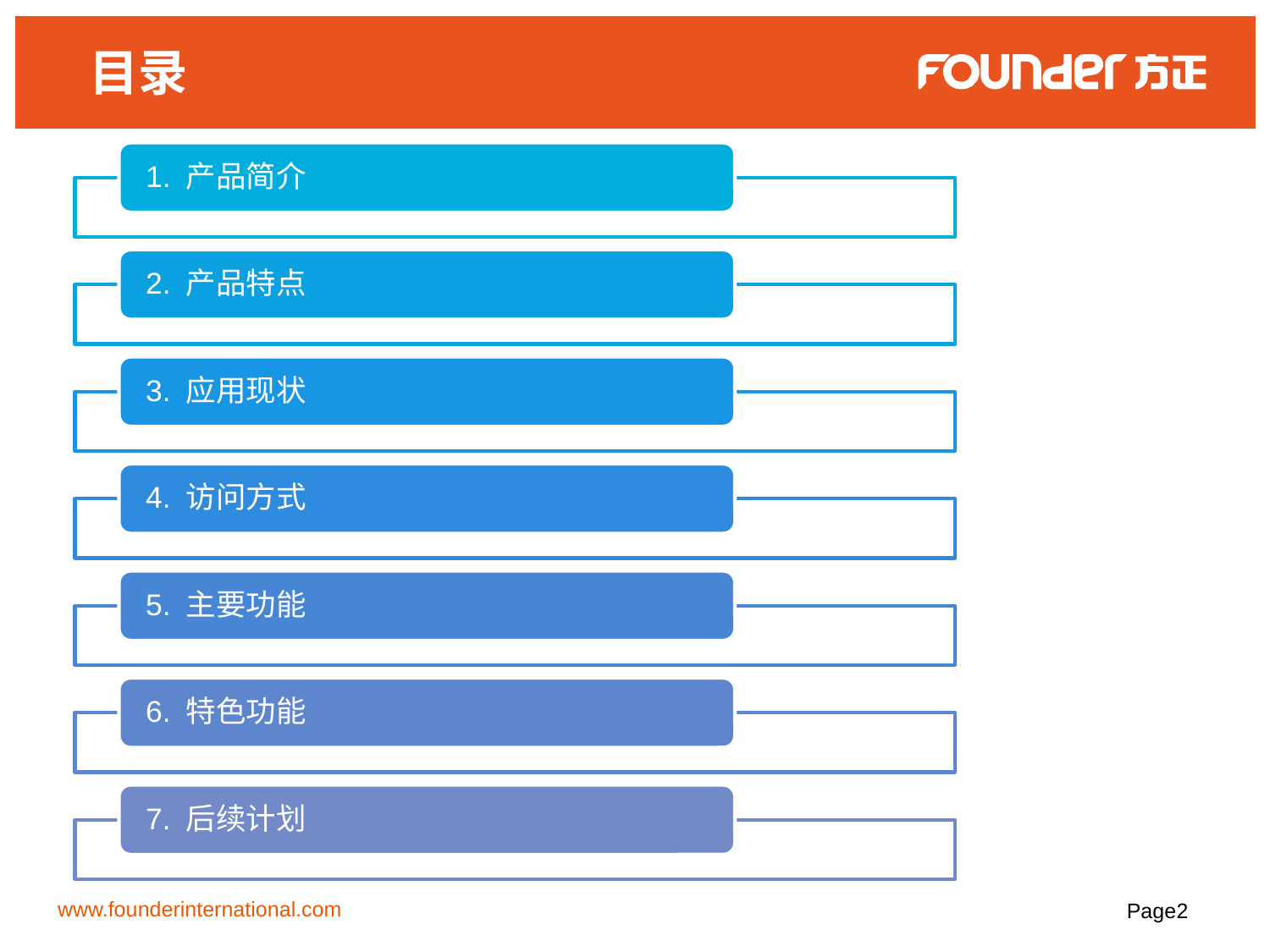

# 目录
1. 产品简介
2. 产品特点
3. 应用现状
4. 访问方式
5. 主要功能
6. 特色功能
7. 后续计划
www.founderinternational.com
Page2